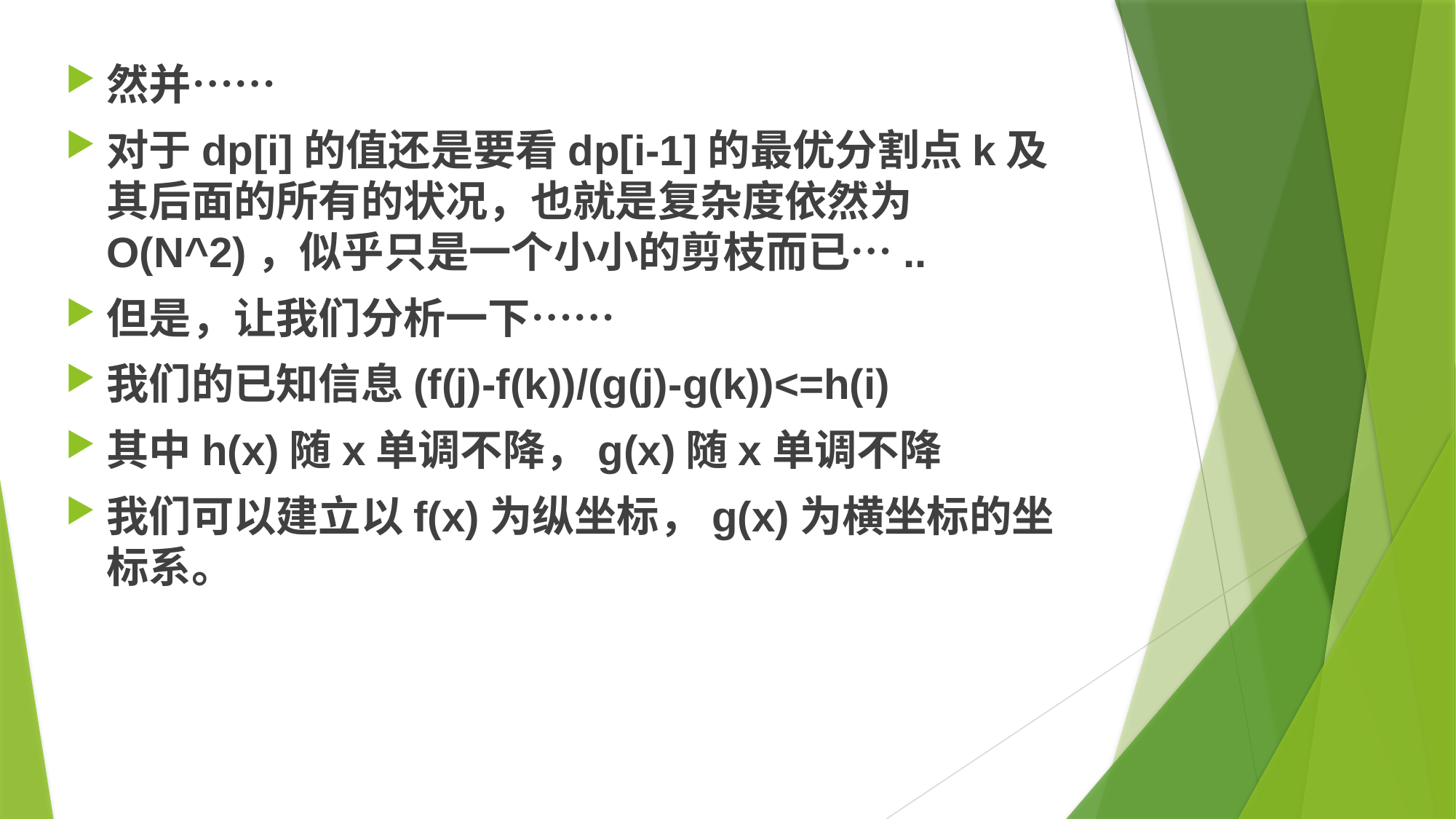

然并……
对于dp[i]的值还是要看dp[i-1]的最优分割点k及其后面的所有的状况，也就是复杂度依然为O(N^2)，似乎只是一个小小的剪枝而已…..
但是，让我们分析一下……
我们的已知信息(f(j)-f(k))/(g(j)-g(k))<=h(i)
其中h(x)随x单调不降，g(x)随x单调不降
我们可以建立以f(x)为纵坐标，g(x)为横坐标的坐标系。